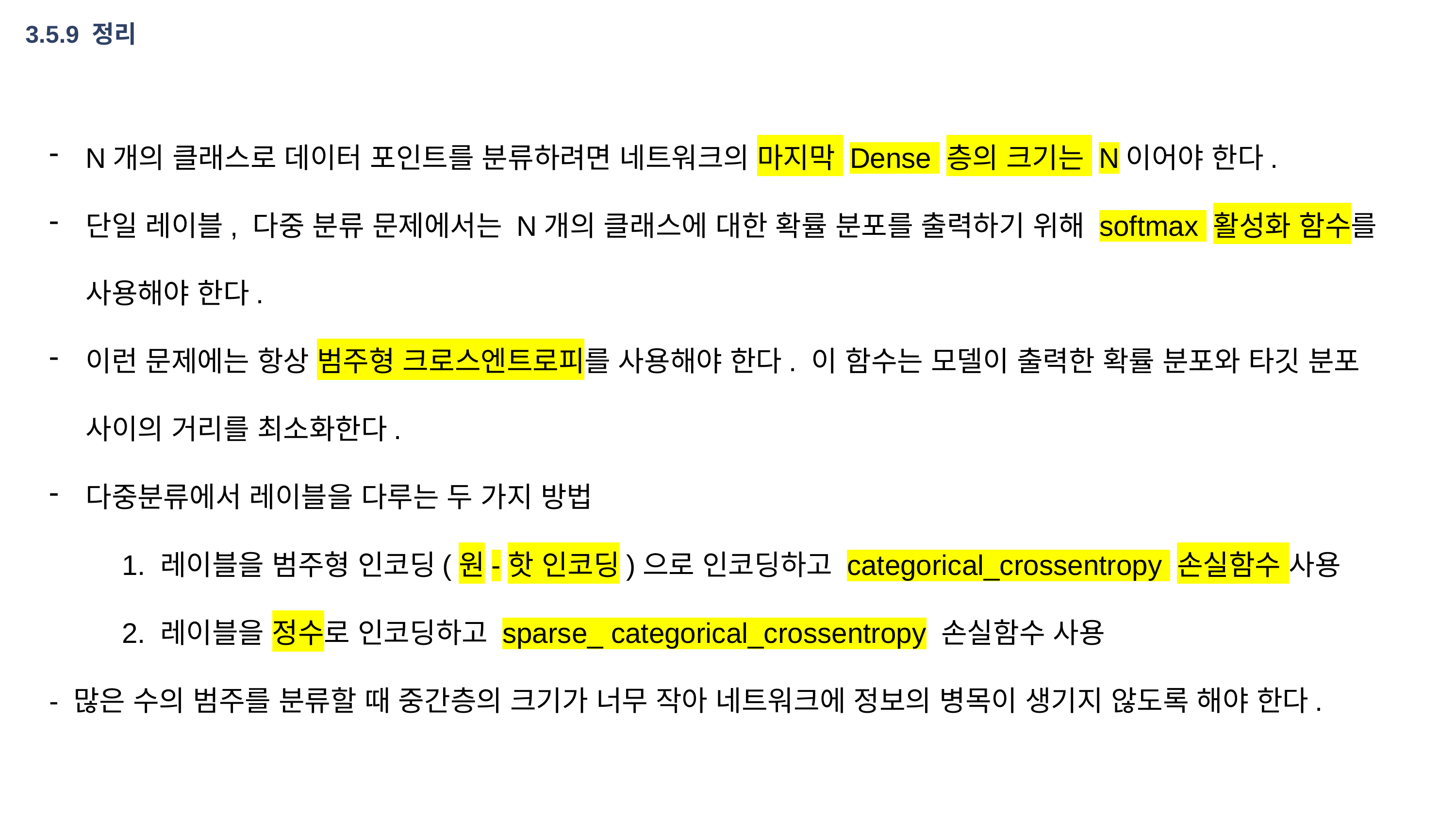

3.5.9 정리
N개의 클래스로 데이터 포인트를 분류하려면 네트워크의 마지막 Dense 층의 크기는 N이어야 한다.
단일 레이블, 다중 분류 문제에서는 N개의 클래스에 대한 확률 분포를 출력하기 위해 softmax 활성화 함수를 사용해야 한다.
이런 문제에는 항상 범주형 크로스엔트로피를 사용해야 한다. 이 함수는 모델이 출력한 확률 분포와 타깃 분포 사이의 거리를 최소화한다.
다중분류에서 레이블을 다루는 두 가지 방법
	1. 레이블을 범주형 인코딩(원-핫 인코딩)으로 인코딩하고 categorical_crossentropy 손실함수 사용
	2. 레이블을 정수로 인코딩하고 sparse_ categorical_crossentropy 손실함수 사용
- 많은 수의 범주를 분류할 때 중간층의 크기가 너무 작아 네트워크에 정보의 병목이 생기지 않도록 해야 한다.